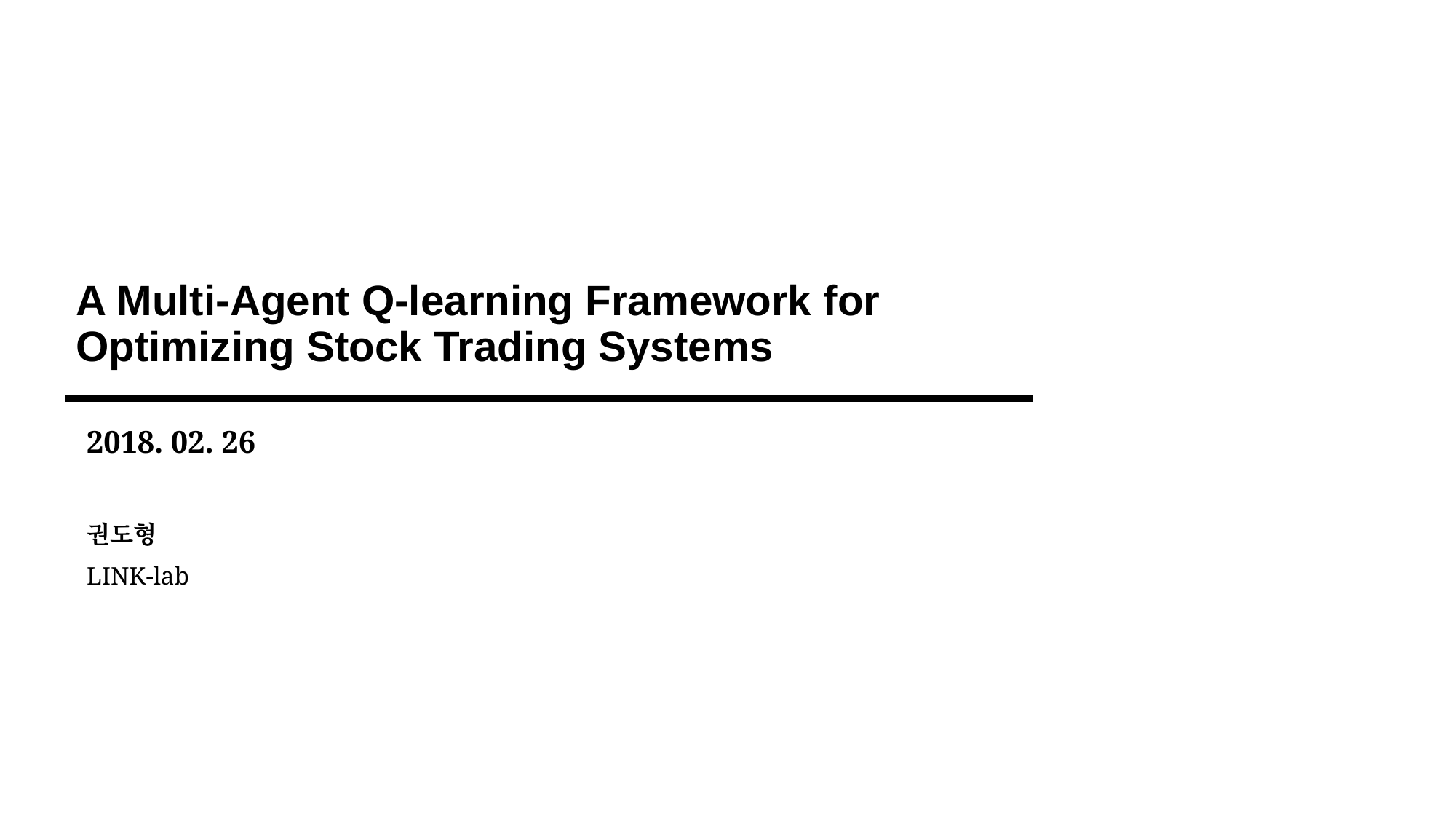

# A Multi-Agent Q-learning Framework for Optimizing Stock Trading Systems
2018. 02. 26

권도형
LINK-lab